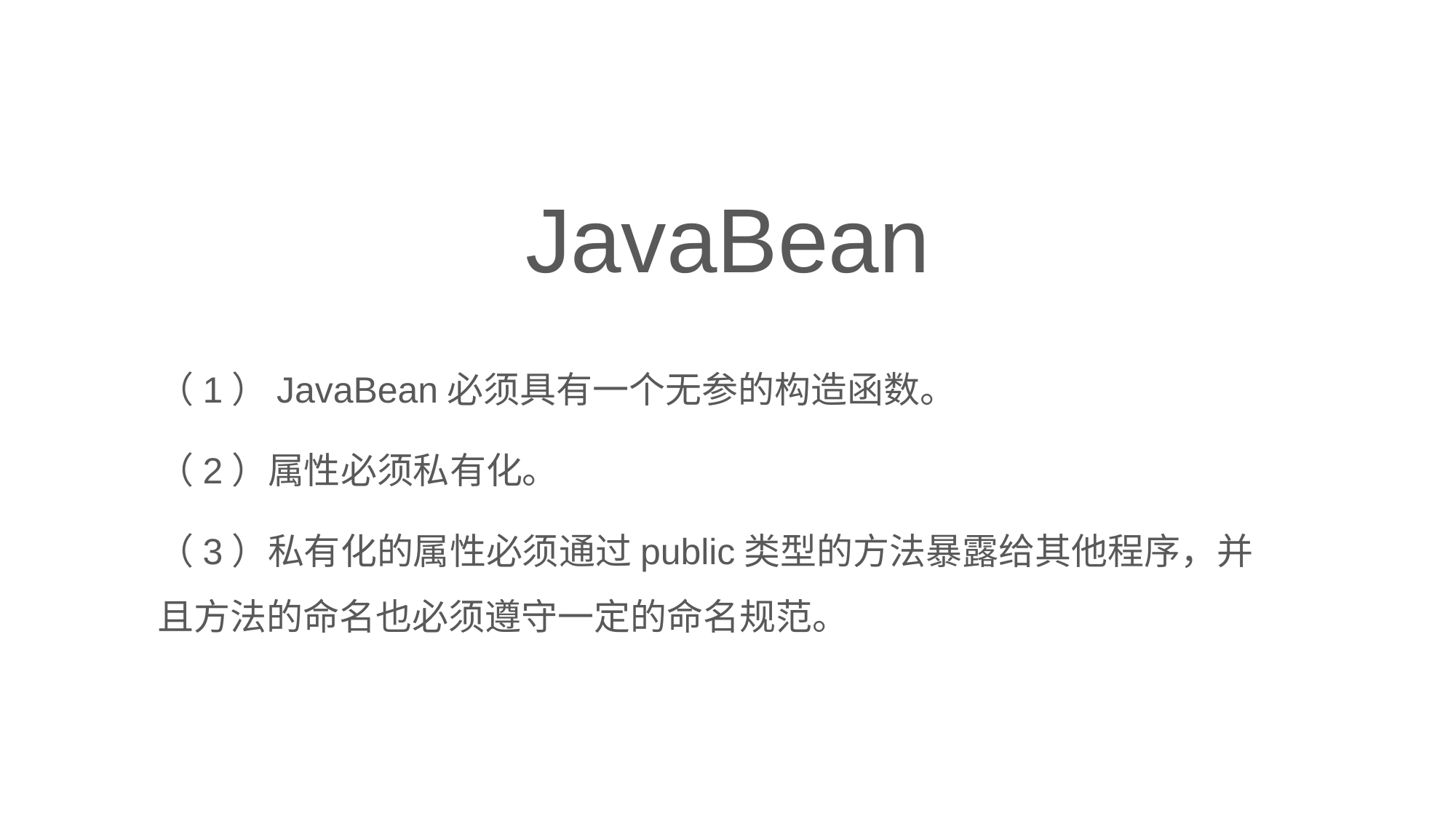

# JavaBean
（1）JavaBean必须具有一个无参的构造函数。
（2）属性必须私有化。
（3）私有化的属性必须通过public类型的方法暴露给其他程序，并且方法的命名也必须遵守一定的命名规范。